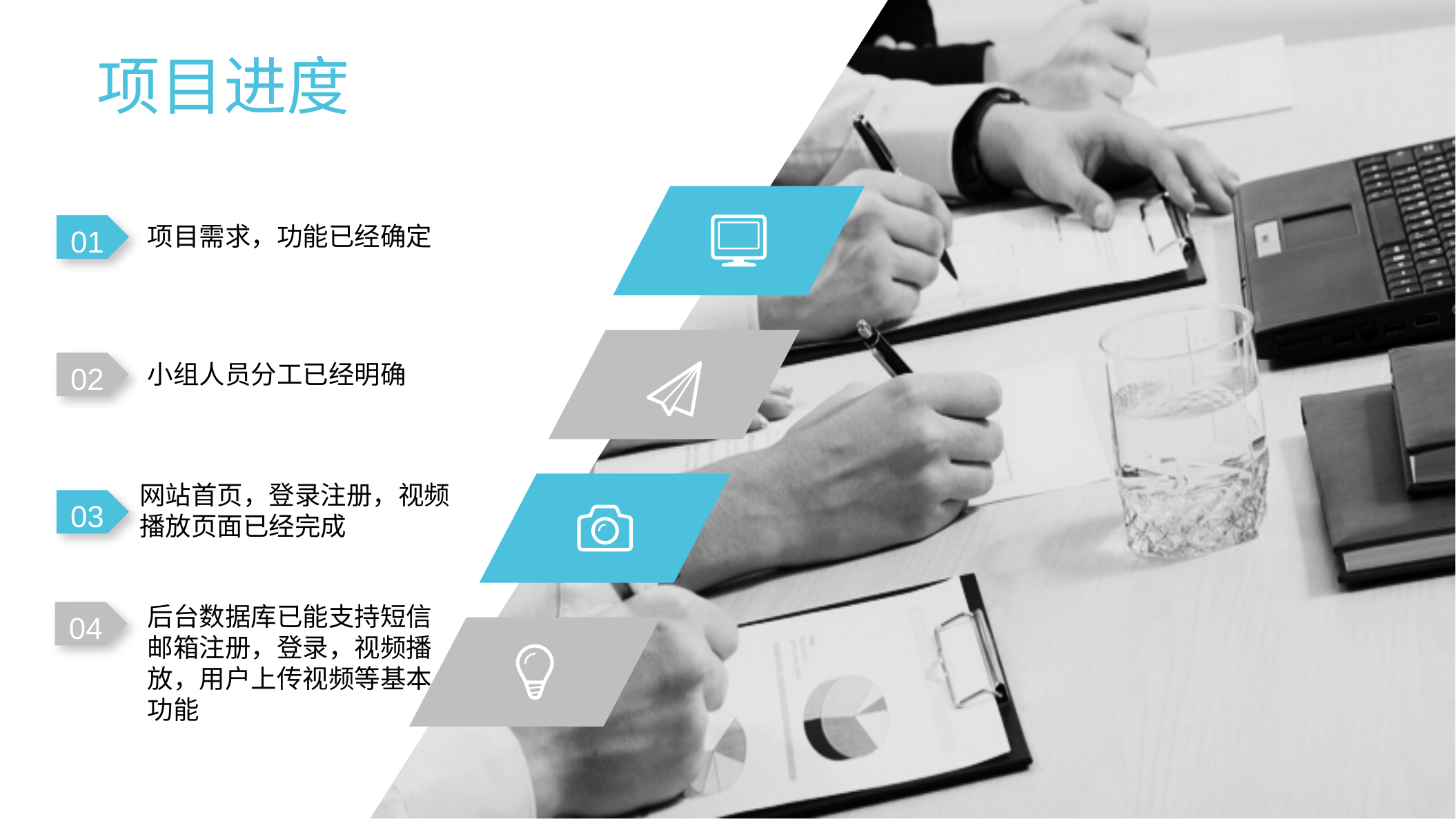

项目进度

01
项目需求，功能已经确定

02
小组人员分工已经明确

网站首页，登录注册，视频播放页面已经完成
03
后台数据库已能支持短信邮箱注册，登录，视频播放，用户上传视频等基本功能
04